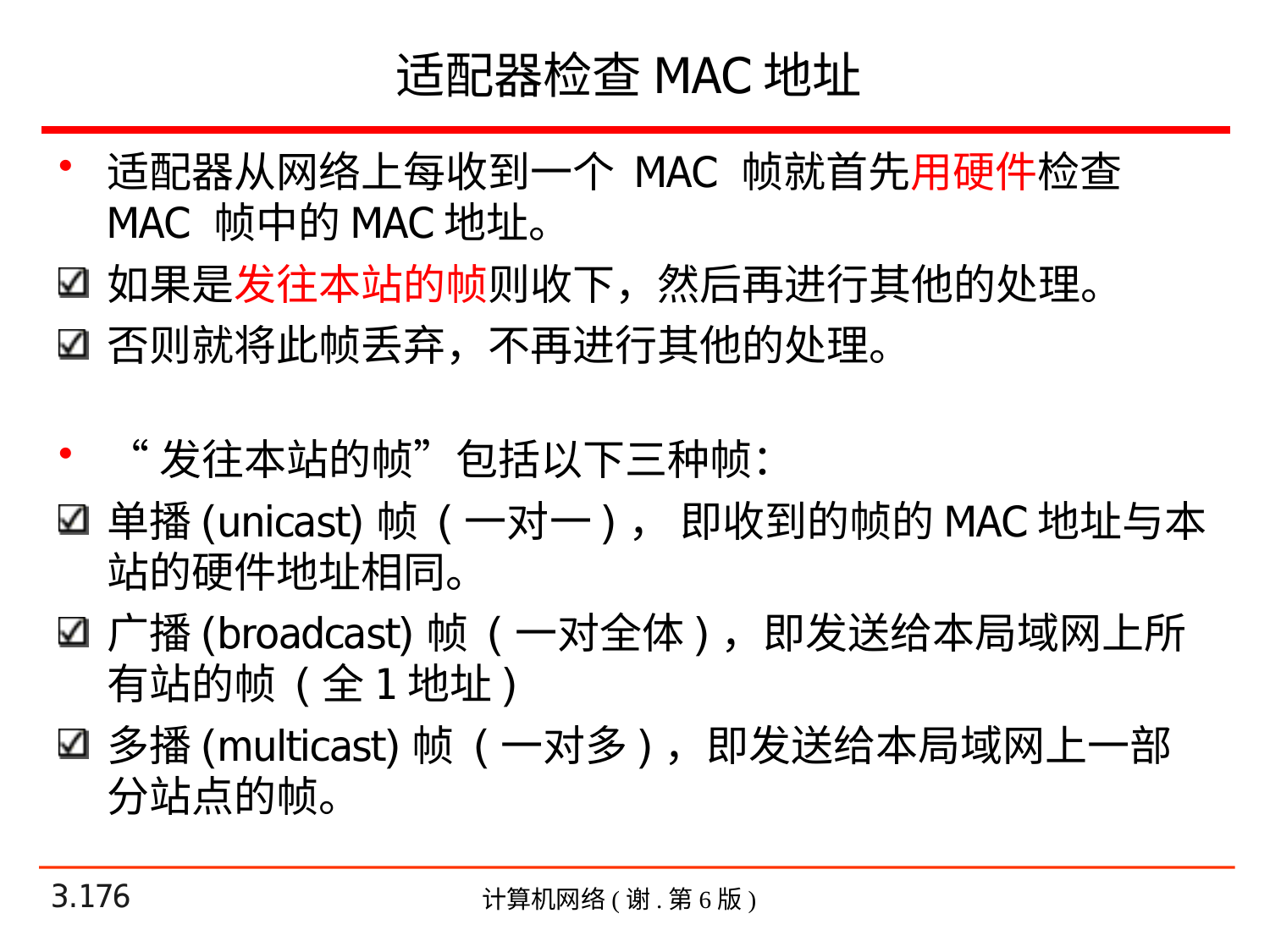

# 适配器检查MAC地址
适配器从网络上每收到一个 MAC 帧就首先用硬件检查MAC 帧中的MAC地址。
如果是发往本站的帧则收下，然后再进行其他的处理。
否则就将此帧丢弃，不再进行其他的处理。

“发往本站的帧”包括以下三种帧：
单播(unicast)帧 (一对一)， 即收到的帧的MAC地址与本站的硬件地址相同。
广播(broadcast)帧 (一对全体)，即发送给本局域网上所有站的帧 (全1地址)
多播(multicast)帧 (一对多)，即发送给本局域网上一部分站点的帧。